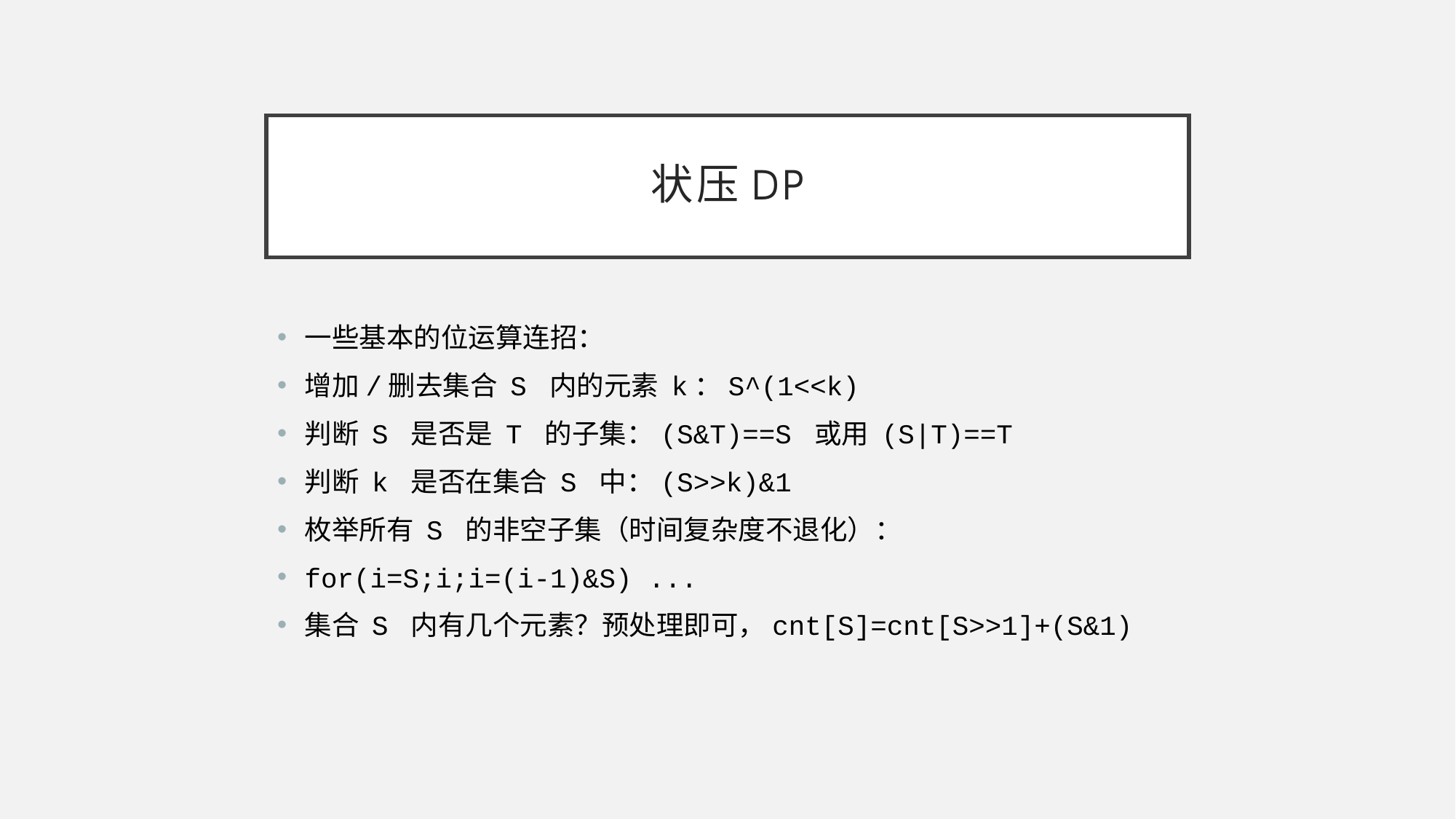

# 状压DP
一些基本的位运算连招：
增加/删去集合 S 内的元素 k：S^(1<<k)
判断 S 是否是 T 的子集：(S&T)==S 或用 (S|T)==T
判断 k 是否在集合 S 中：(S>>k)&1
枚举所有 S 的非空子集（时间复杂度不退化）：
for(i=S;i;i=(i-1)&S) ...
集合 S 内有几个元素？预处理即可，cnt[S]=cnt[S>>1]+(S&1)